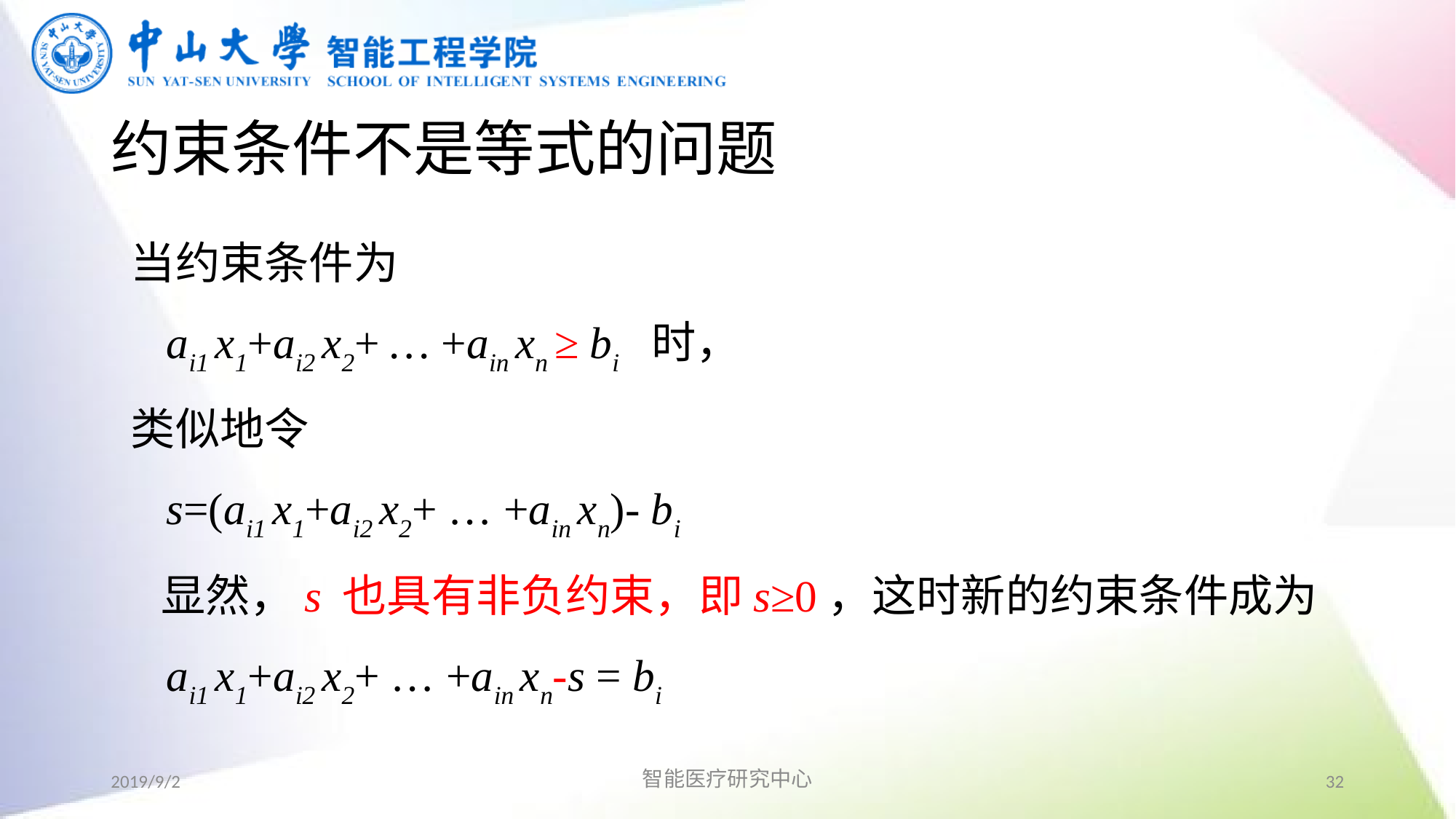

# 约束条件不是等式的问题
 当约束条件为
     ai1 x1+ai2 x2+ … +ain xn ≥ bi  时，
 类似地令
     s=(ai1 x1+ai2 x2+ … +ain xn)- bi
    显然，s 也具有非负约束，即s≥0，这时新的约束条件成为
     ai1 x1+ai2 x2+ … +ain xn-s = bi
2019/9/2
智能医疗研究中心
32